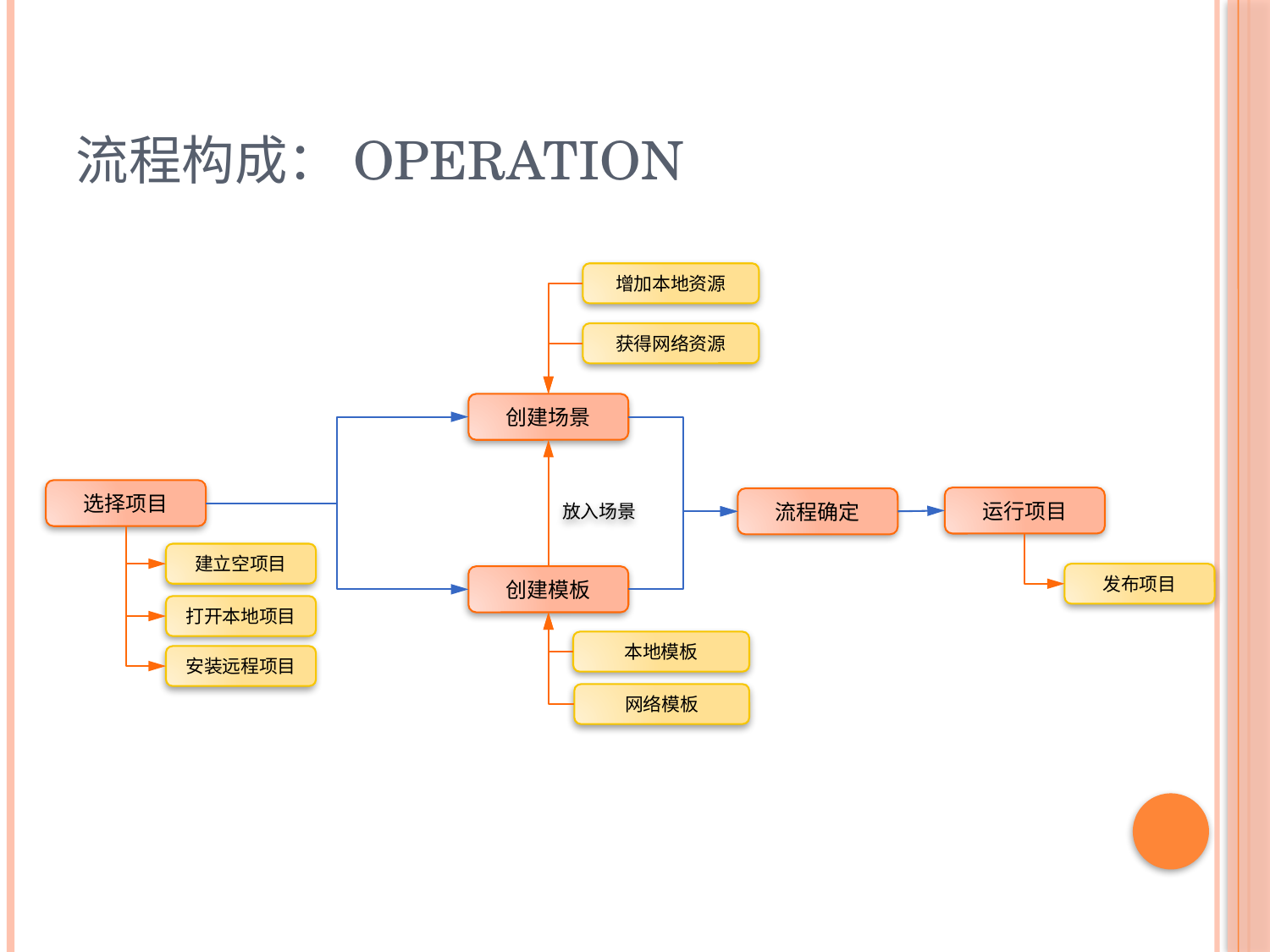

# 流程构成：Operation
增加本地资源
获得网络资源
创建场景
选择项目
运行项目
流程确定
放入场景
建立空项目
发布项目
创建模板
打开本地项目
本地模板
安装远程项目
网络模板